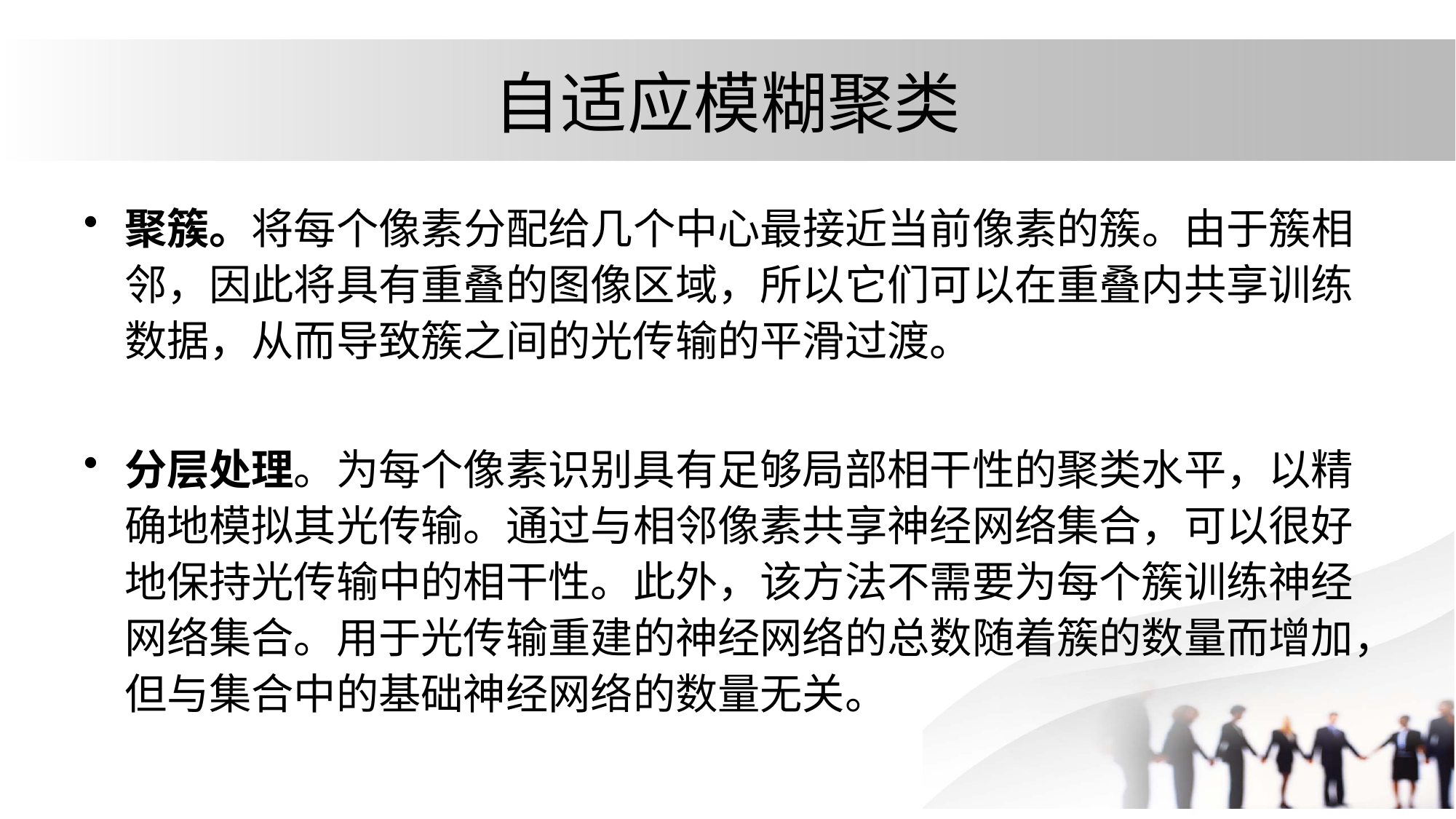

# 自适应模糊聚类
聚簇。将每个像素分配给几个中心最接近当前像素的簇。由于簇相邻，因此将具有重叠的图像区域，所以它们可以在重叠内共享训练数据，从而导致簇之间的光传输的平滑过渡。

分层处理。为每个像素识别具有足够局部相干性的聚类水平，以精确地模拟其光传输。通过与相邻像素共享神经网络集合，可以很好地保持光传输中的相干性。此外，该方法不需要为每个簇训练神经网络集合。用于光传输重建的神经网络的总数随着簇的数量而增加，但与集合中的基础神经网络的数量无关。